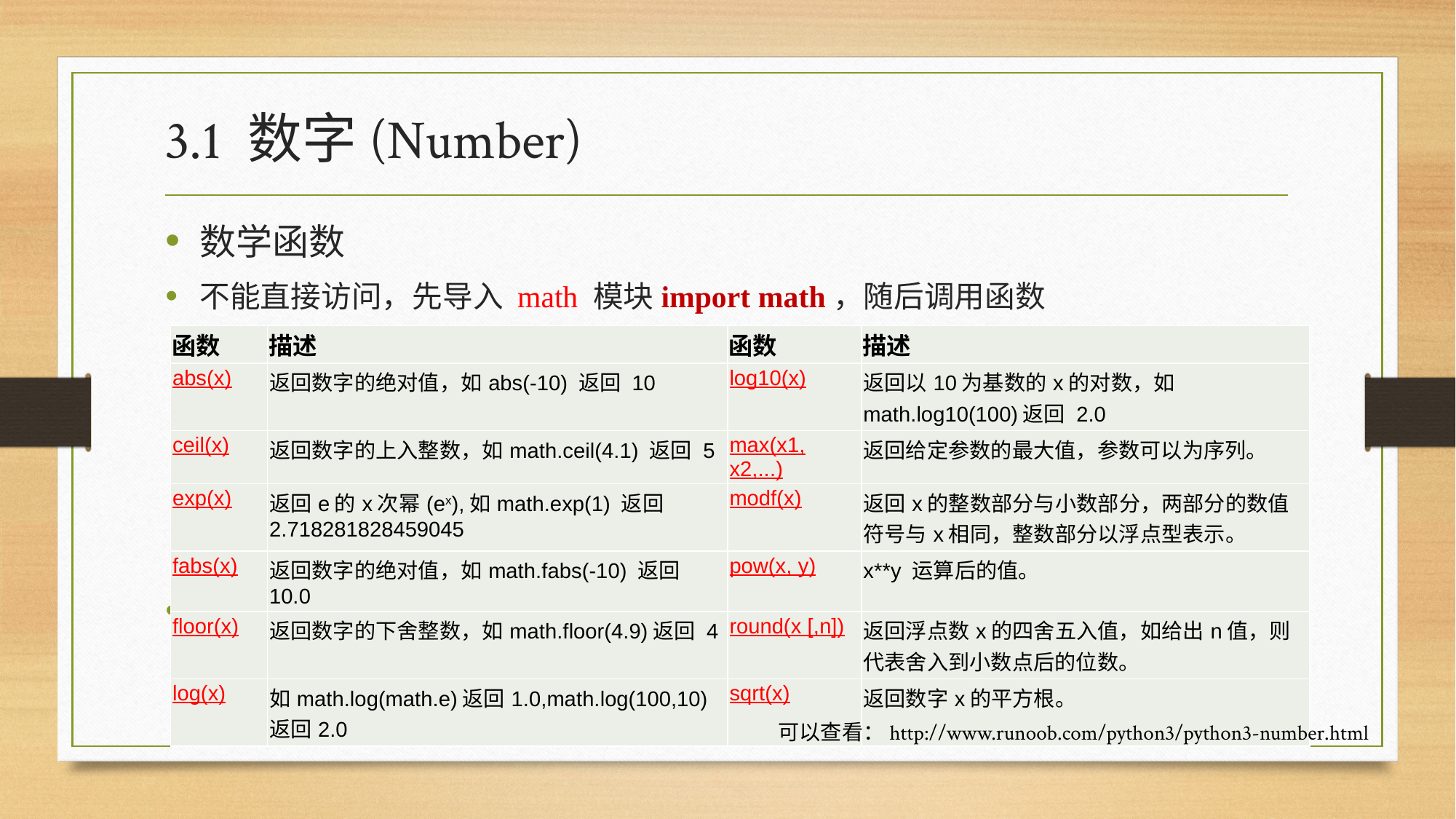

# 3.1 数字(Number)
数学函数
不能直接访问，先导入 math 模块import math，随后调用函数

数学常量    (1) math.pi 圆周率π     (2) math.e 自然对数e
| 函数 | 描述 | 函数 | 描述 |
| --- | --- | --- | --- |
| abs(x) | 返回数字的绝对值，如abs(-10) 返回 10 | log10(x) | 返回以10为基数的x的对数，如math.log10(100)返回 2.0 |
| ceil(x) | 返回数字的上入整数，如math.ceil(4.1) 返回 5 | max(x1, x2,...) | 返回给定参数的最大值，参数可以为序列。 |
| exp(x) | 返回e的x次幂(ex),如math.exp(1) 返回2.718281828459045 | modf(x) | 返回x的整数部分与小数部分，两部分的数值符号与x相同，整数部分以浮点型表示。 |
| fabs(x) | 返回数字的绝对值，如math.fabs(-10) 返回10.0 | pow(x, y) | x\*\*y 运算后的值。 |
| floor(x) | 返回数字的下舍整数，如math.floor(4.9)返回 4 | round(x [,n]) | 返回浮点数x的四舍五入值，如给出n值，则代表舍入到小数点后的位数。 |
| log(x) | 如math.log(math.e)返回1.0,math.log(100,10)返回2.0 | sqrt(x) | 返回数字x的平方根。 |
可以查看：http://www.runoob.com/python3/python3-number.html